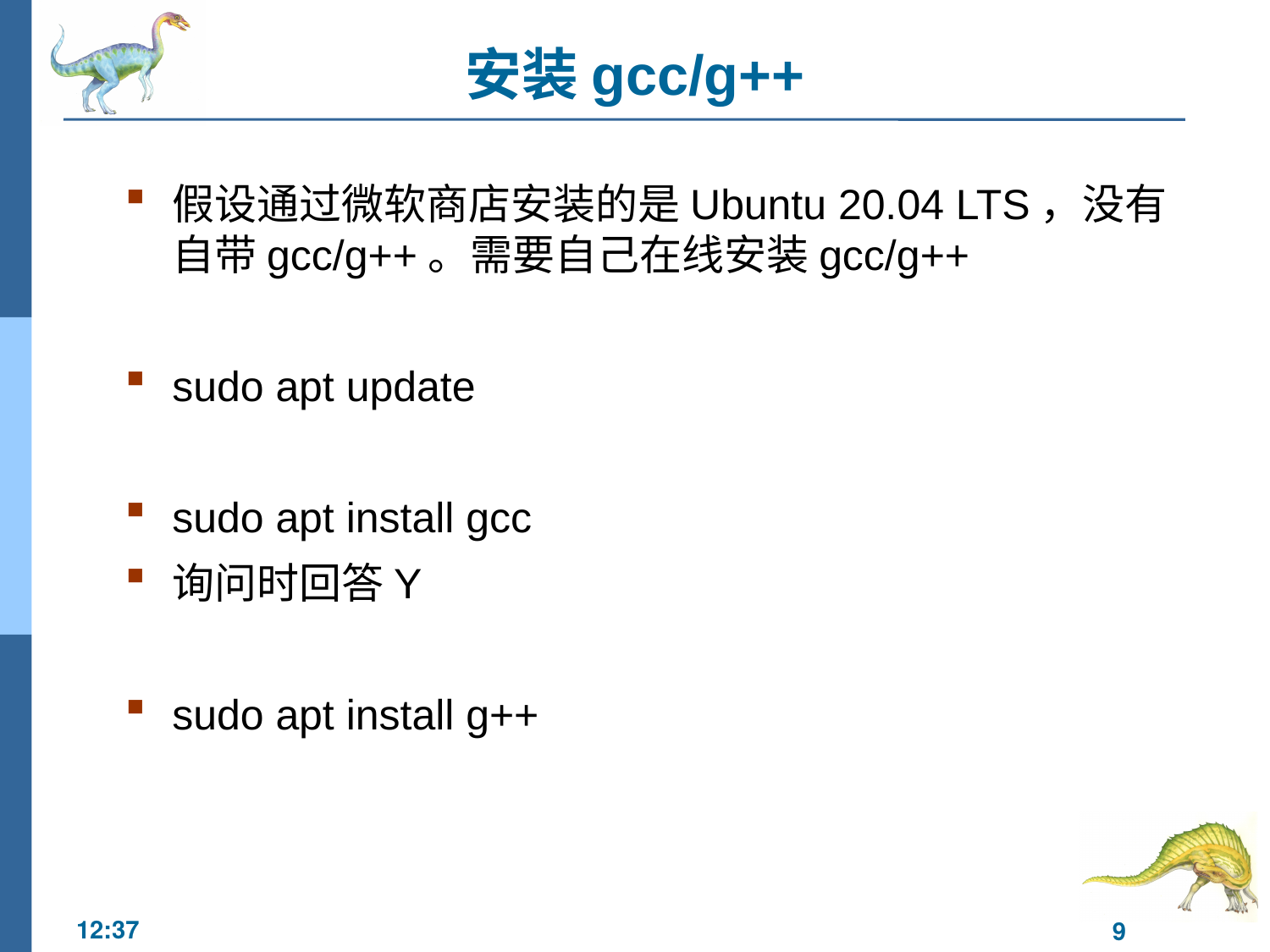

# 安装gcc/g++
假设通过微软商店安装的是Ubuntu 20.04 LTS，没有自带gcc/g++。需要自己在线安装gcc/g++

sudo apt update

sudo apt install gcc
询问时回答Y

sudo apt install g++